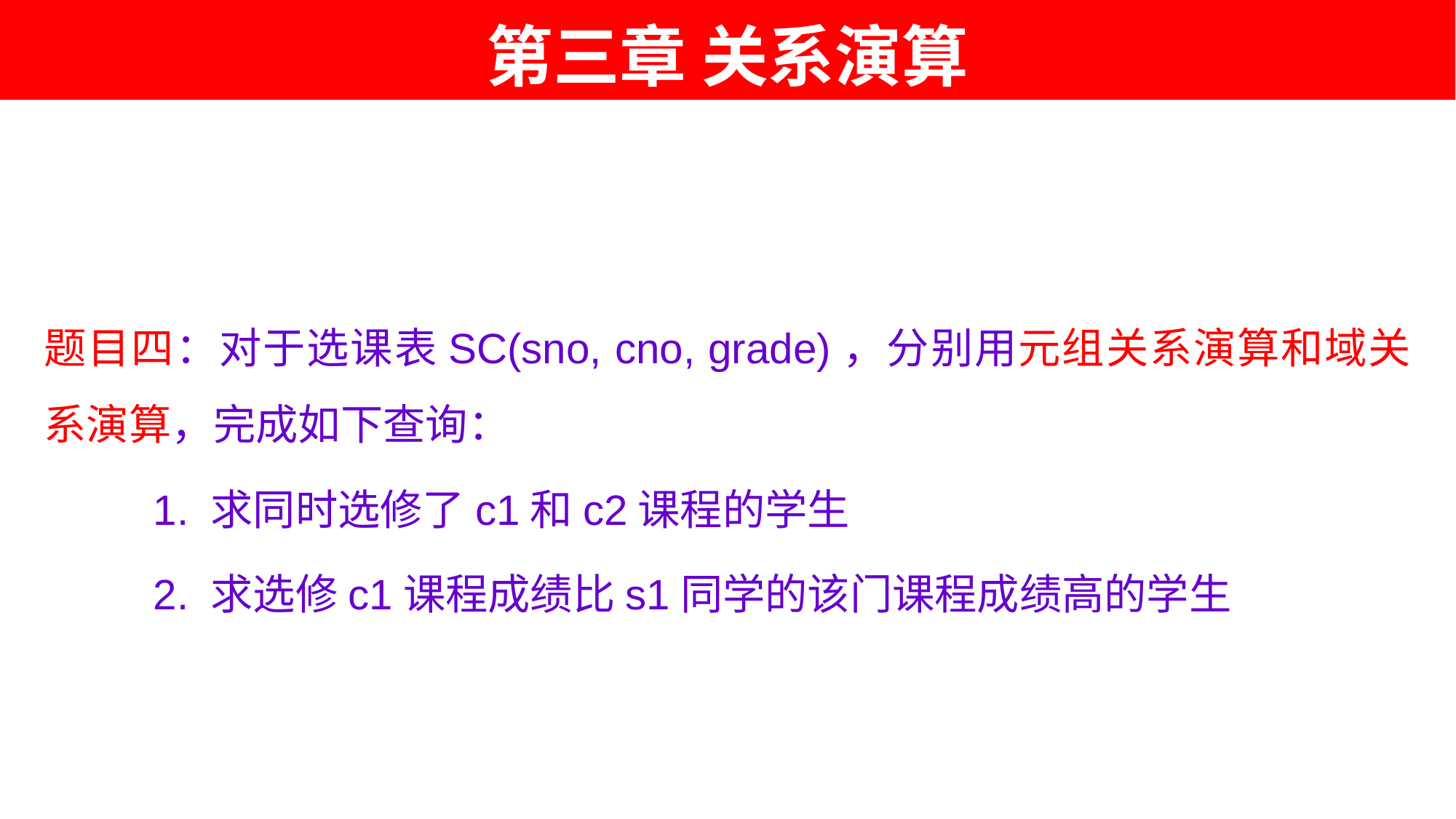

# 第三章 关系演算
题目四：对于选课表SC(sno, cno, grade)，分别用元组关系演算和域关系演算，完成如下查询：
	1. 求同时选修了c1和c2课程的学生
	2. 求选修c1课程成绩比s1同学的该门课程成绩高的学生